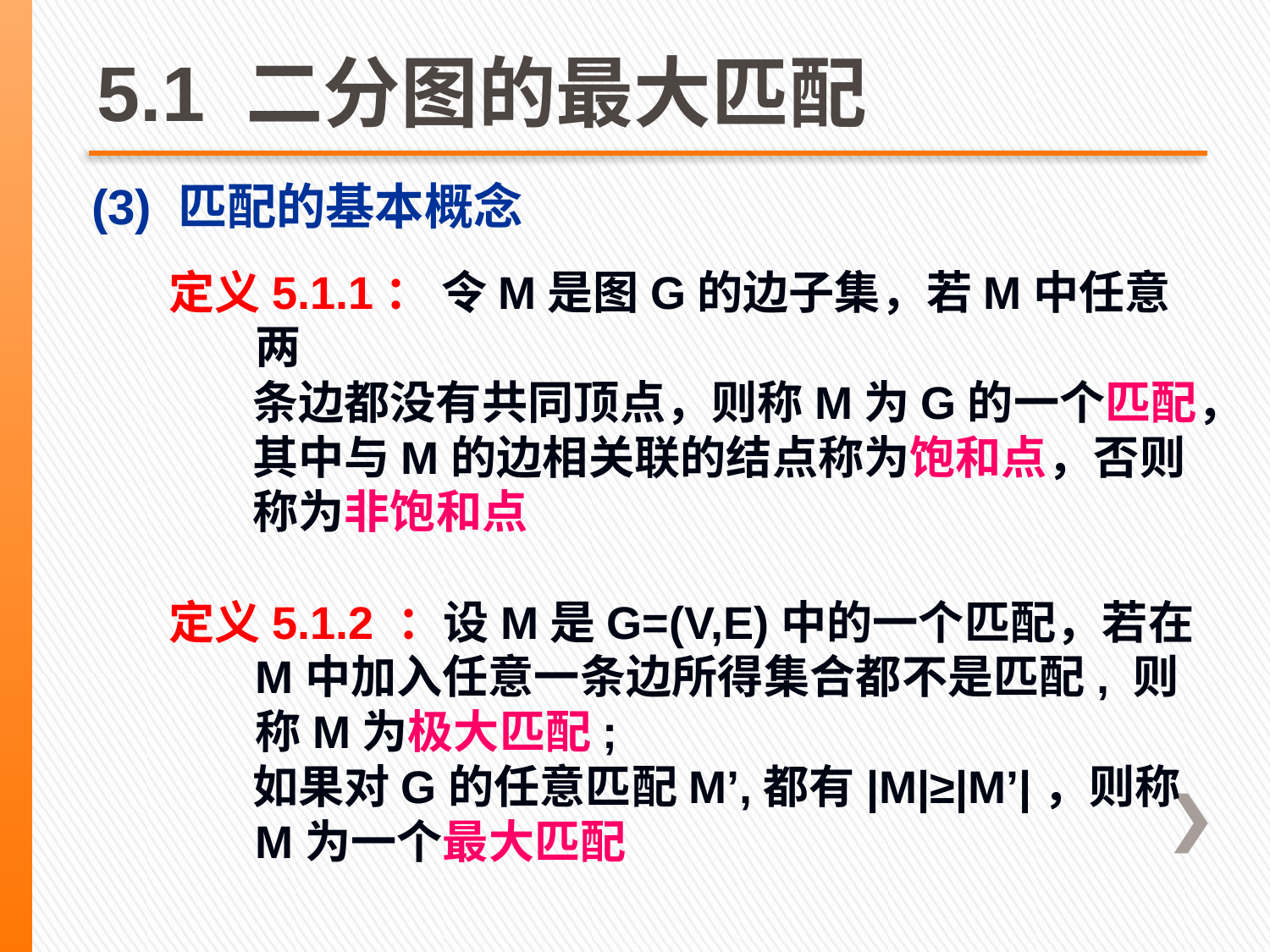

# 5.1 二分图的最大匹配
(3) 匹配的基本概念
定义5.1.1： 令M是图G的边子集，若M中任意两
       条边都没有共同顶点，则称M为G的一个匹配，
       其中与M的边相关联的结点称为饱和点，否则
       称为非饱和点

定义5.1.2 ：设M是G=(V,E)中的一个匹配，若在M中加入任意一条边所得集合都不是匹配, 则称M为极大匹配;
       如果对G的任意匹配M’,都有|M|≥|M’|，则称M为一个最大匹配